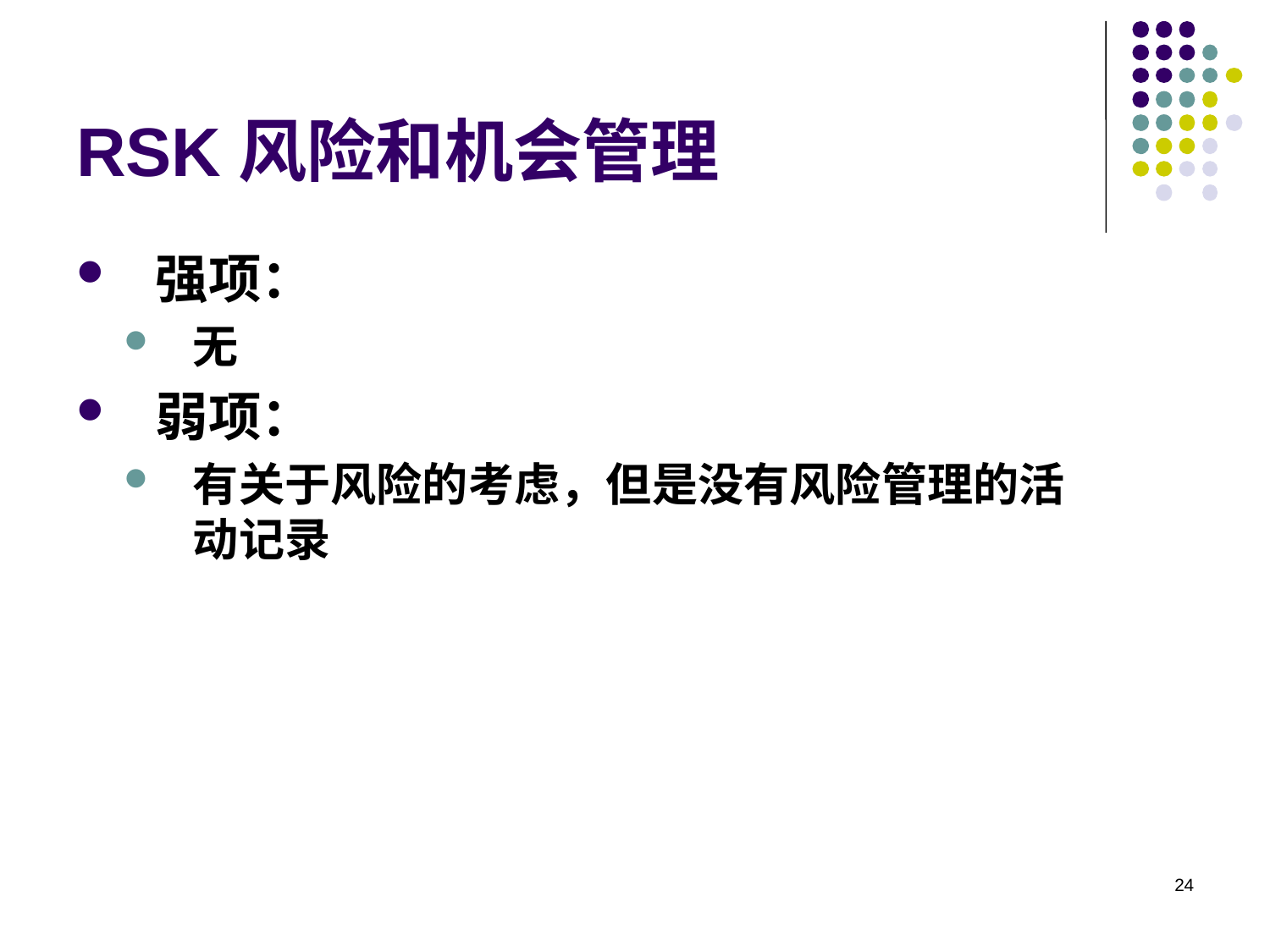

RSK风险和机会管理
强项：
无
弱项：
有关于风险的考虑，但是没有风险管理的活动记录
24